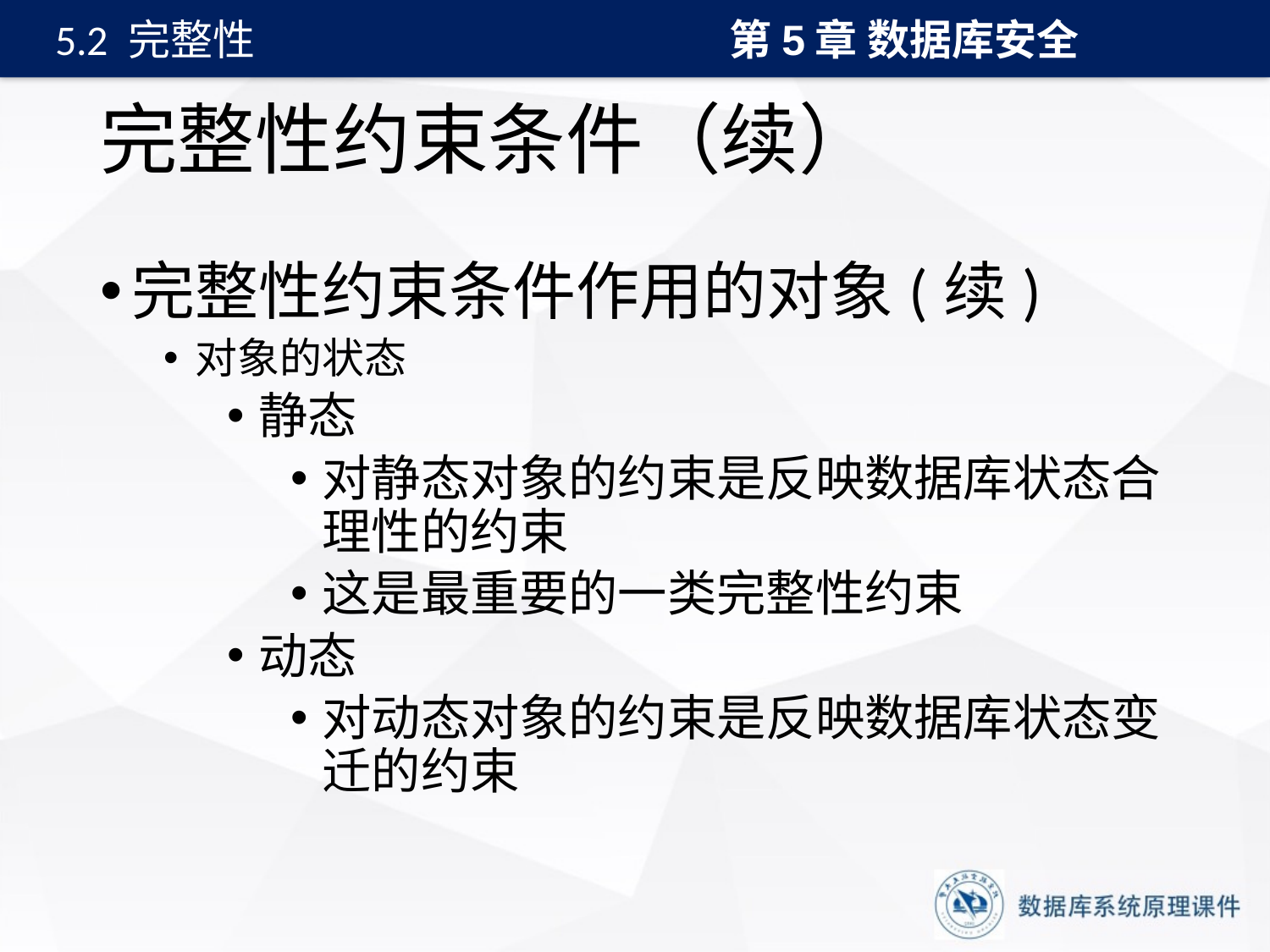

第5章 数据库安全
5.2 完整性
# 完整性约束条件（续）
完整性约束条件作用的对象(续)
对象的状态
静态
对静态对象的约束是反映数据库状态合理性的约束
这是最重要的一类完整性约束
动态
对动态对象的约束是反映数据库状态变迁的约束